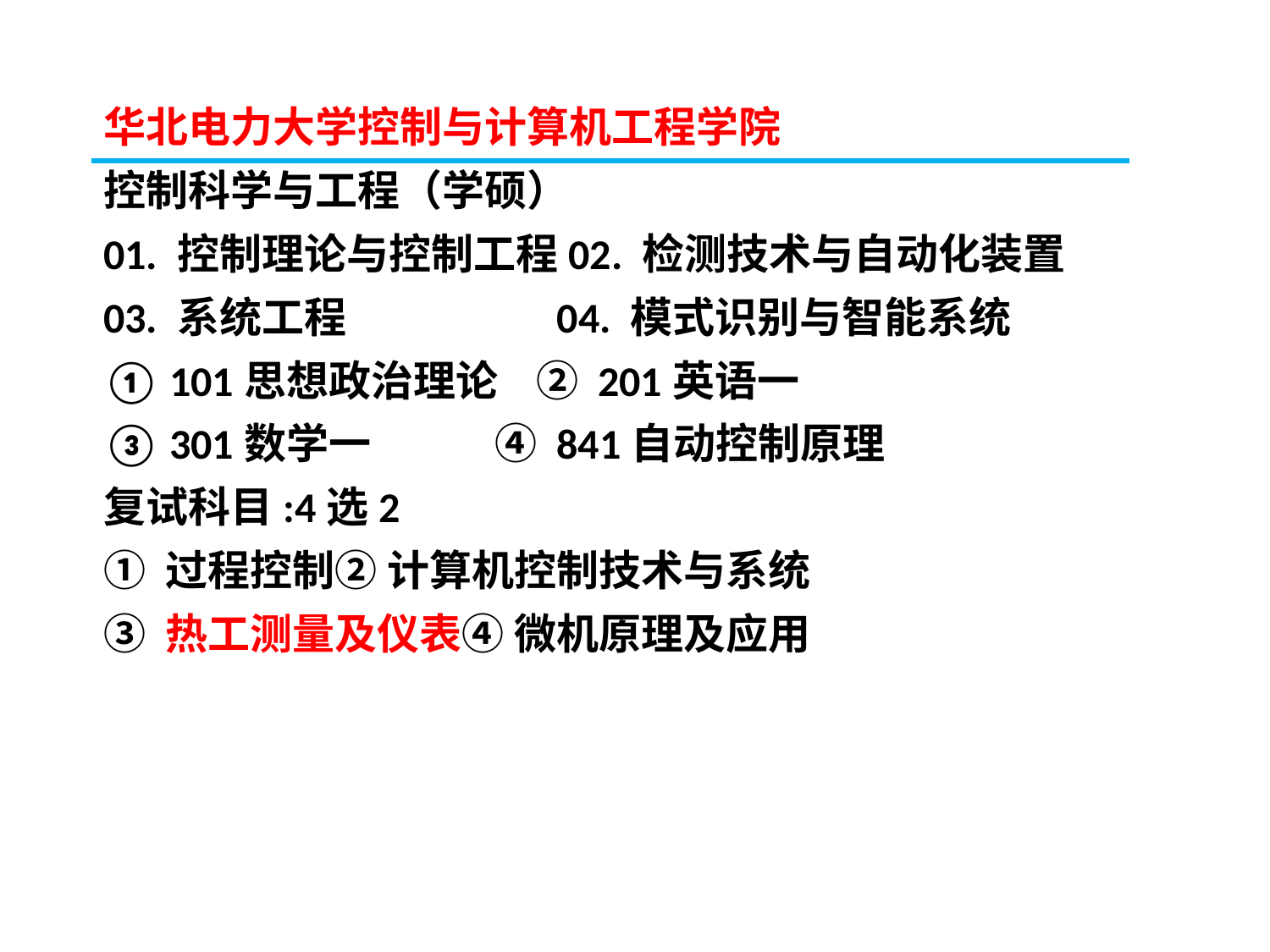

华北电力大学控制与计算机工程学院
控制科学与工程（学硕）
01. 控制理论与控制工程02. 检测技术与自动化装置
03. 系统工程                     04. 模式识别与智能系统
① 101思想政治理论    ② 201英语一
③ 301数学一             ④ 841自动控制原理
复试科目:4选2
① 过程控制② 计算机控制技术与系统
③ 热工测量及仪表④ 微机原理及应用